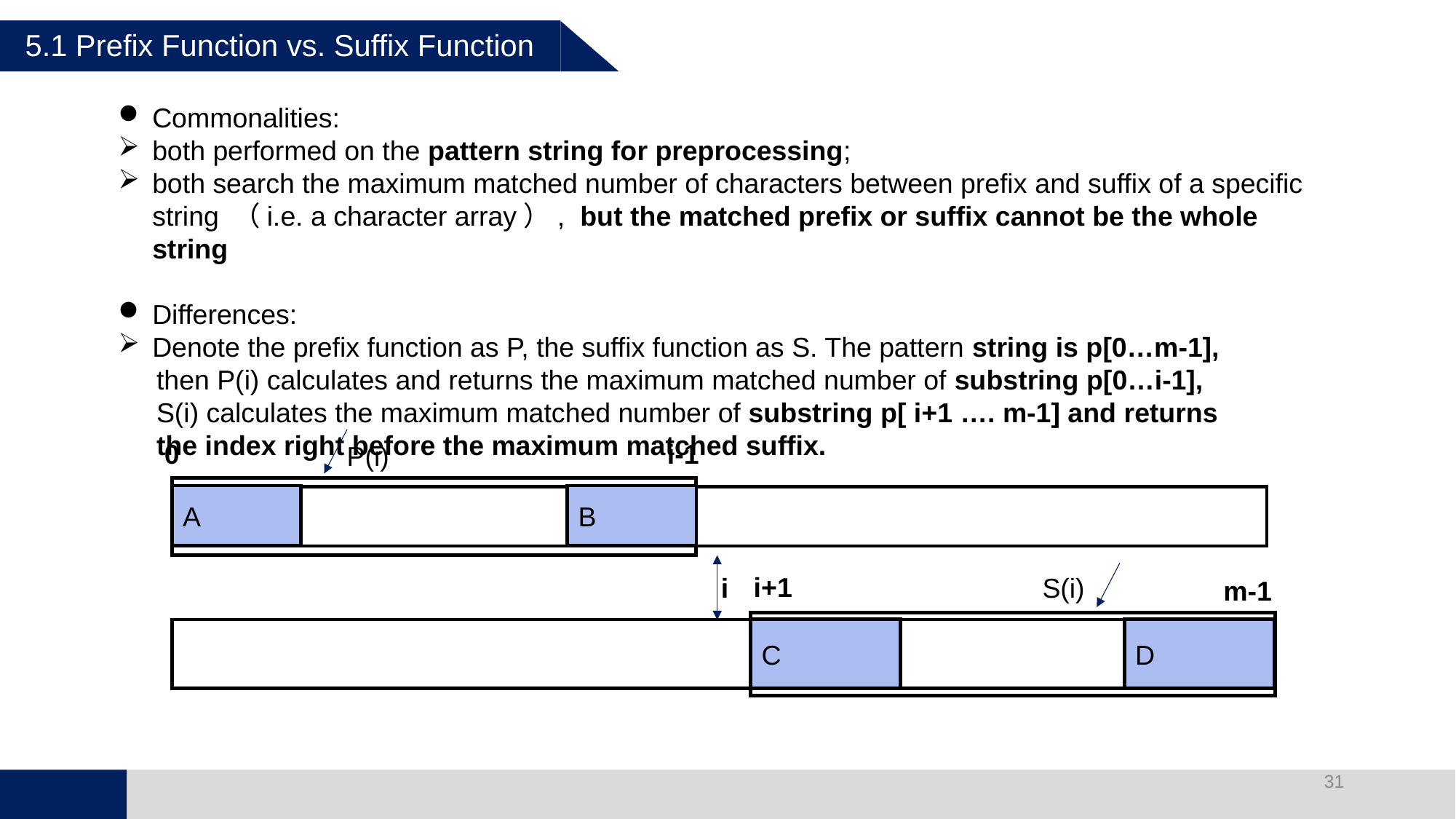

5.1 Prefix Function vs. Suffix Function
Commonalities:
both performed on the pattern string for preprocessing;
both search the maximum matched number of characters between prefix and suffix of a specific string （i.e. a character array）,  but the matched prefix or suffix cannot be the whole string

Differences:
Denote the prefix function as P, the suffix function as S. The pattern string is p[0…m-1],
     then P(i) calculates and returns the maximum matched number of substring p[0…i-1],
     S(i) calculates the maximum matched number of substring p[ i+1 …. m-1] and returns
     the index right before the maximum matched suffix.

输入您的文字
0
i-1
P(i)

A
B

i+1
i
S(i)
m-1
输入您的文字

C
D

31